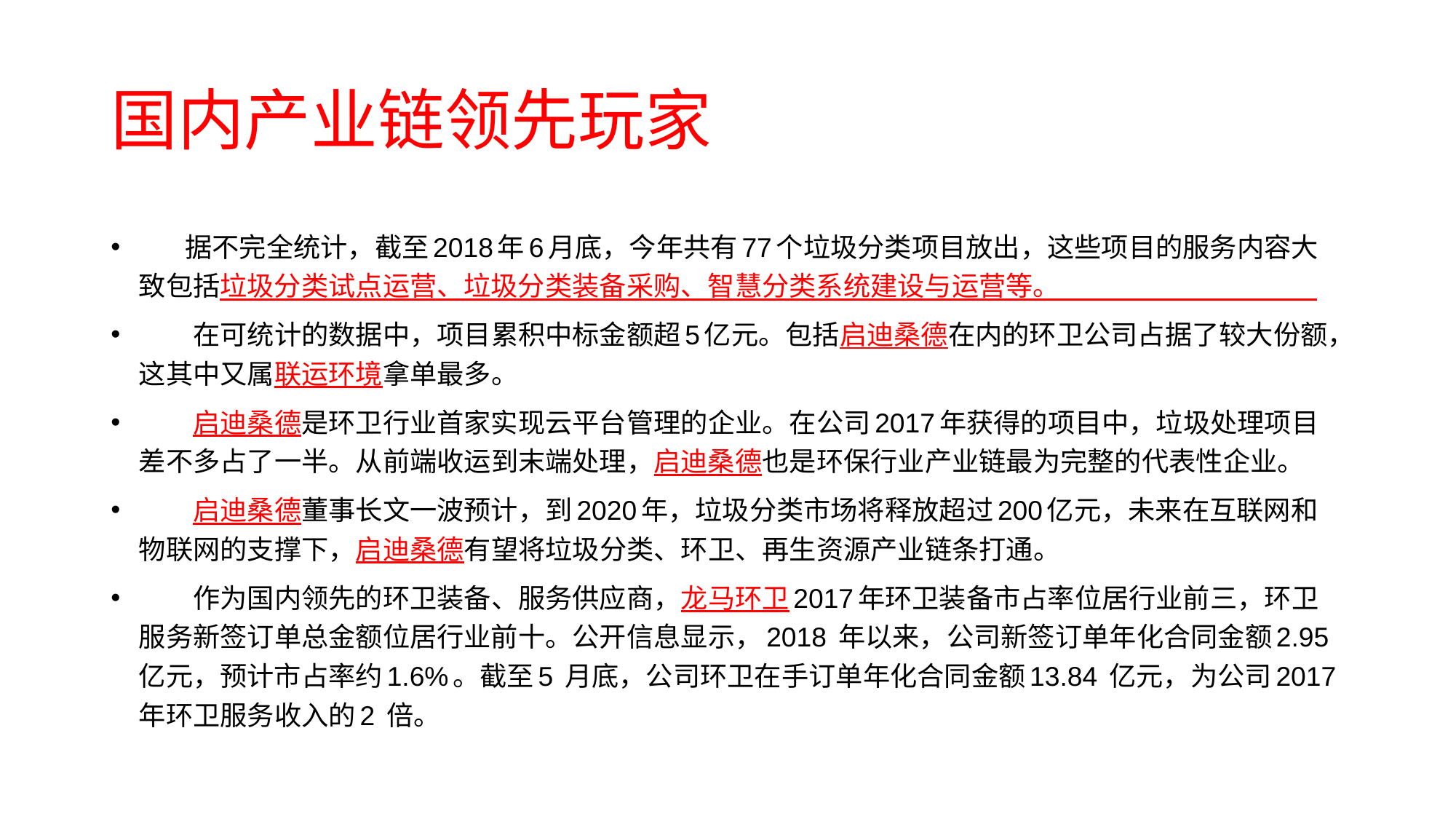

# 国内产业链领先玩家
       据不完全统计，截至2018年6月底，今年共有77个垃圾分类项目放出，这些项目的服务内容大致包括垃圾分类试点运营、垃圾分类装备采购、智慧分类系统建设与运营等。
　　在可统计的数据中，项目累积中标金额超5亿元。包括启迪桑德在内的环卫公司占据了较大份额，这其中又属联运环境拿单最多。
　　启迪桑德是环卫行业首家实现云平台管理的企业。在公司2017年获得的项目中，垃圾处理项目差不多占了一半。从前端收运到末端处理，启迪桑德也是环保行业产业链最为完整的代表性企业。
　　启迪桑德董事长文一波预计，到2020年，垃圾分类市场将释放超过200亿元，未来在互联网和物联网的支撑下，启迪桑德有望将垃圾分类、环卫、再生资源产业链条打通。
　　作为国内领先的环卫装备、服务供应商，龙马环卫2017年环卫装备市占率位居行业前三，环卫服务新签订单总金额位居行业前十。公开信息显示，2018 年以来，公司新签订单年化合同金额2.95 亿元，预计市占率约1.6%。截至5 月底，公司环卫在手订单年化合同金额13.84 亿元，为公司2017 年环卫服务收入的2 倍。